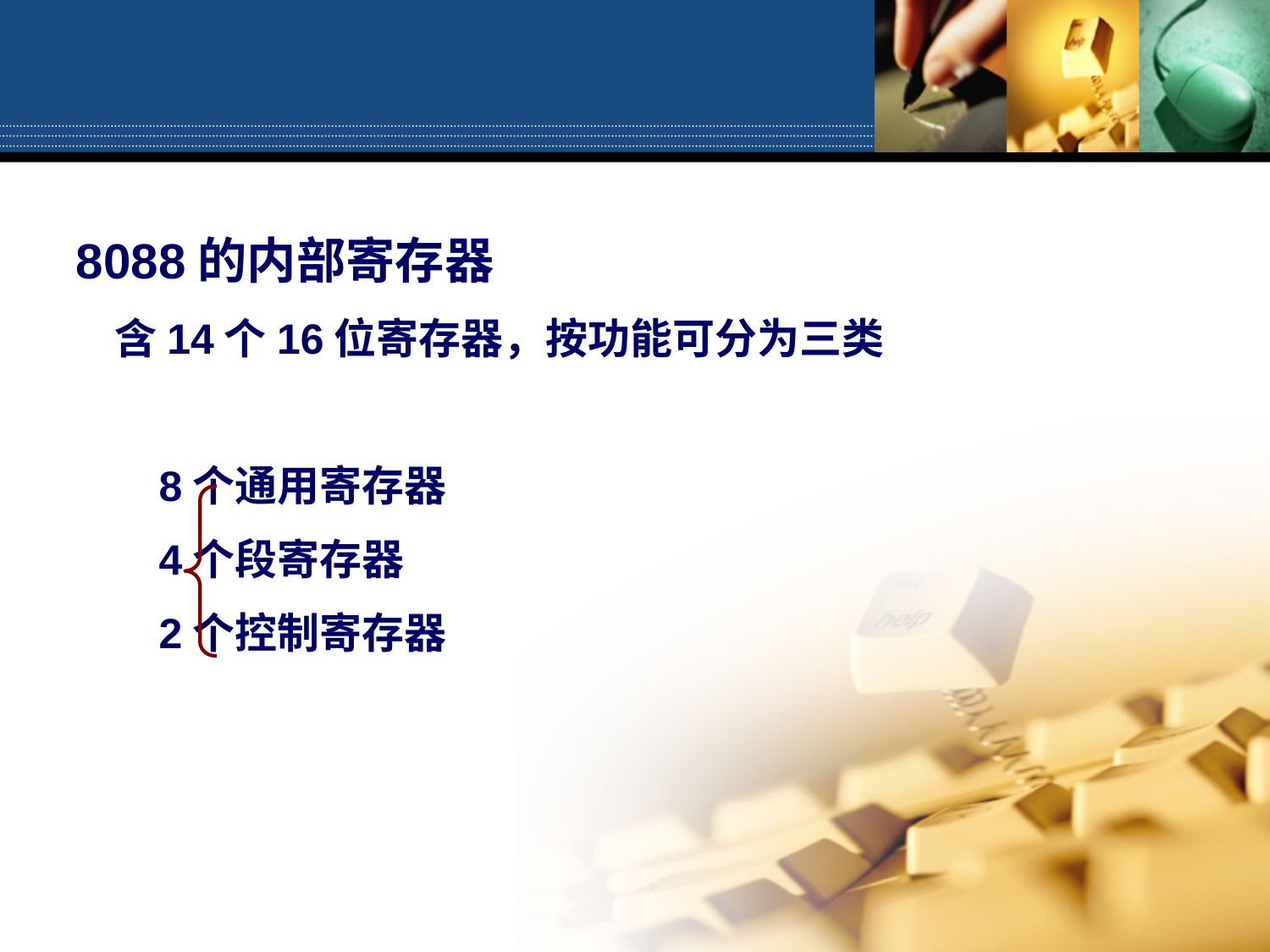

8088的内部寄存器
   含14个16位寄存器，按功能可分为三类

       8个通用寄存器
       4个段寄存器
       2个控制寄存器